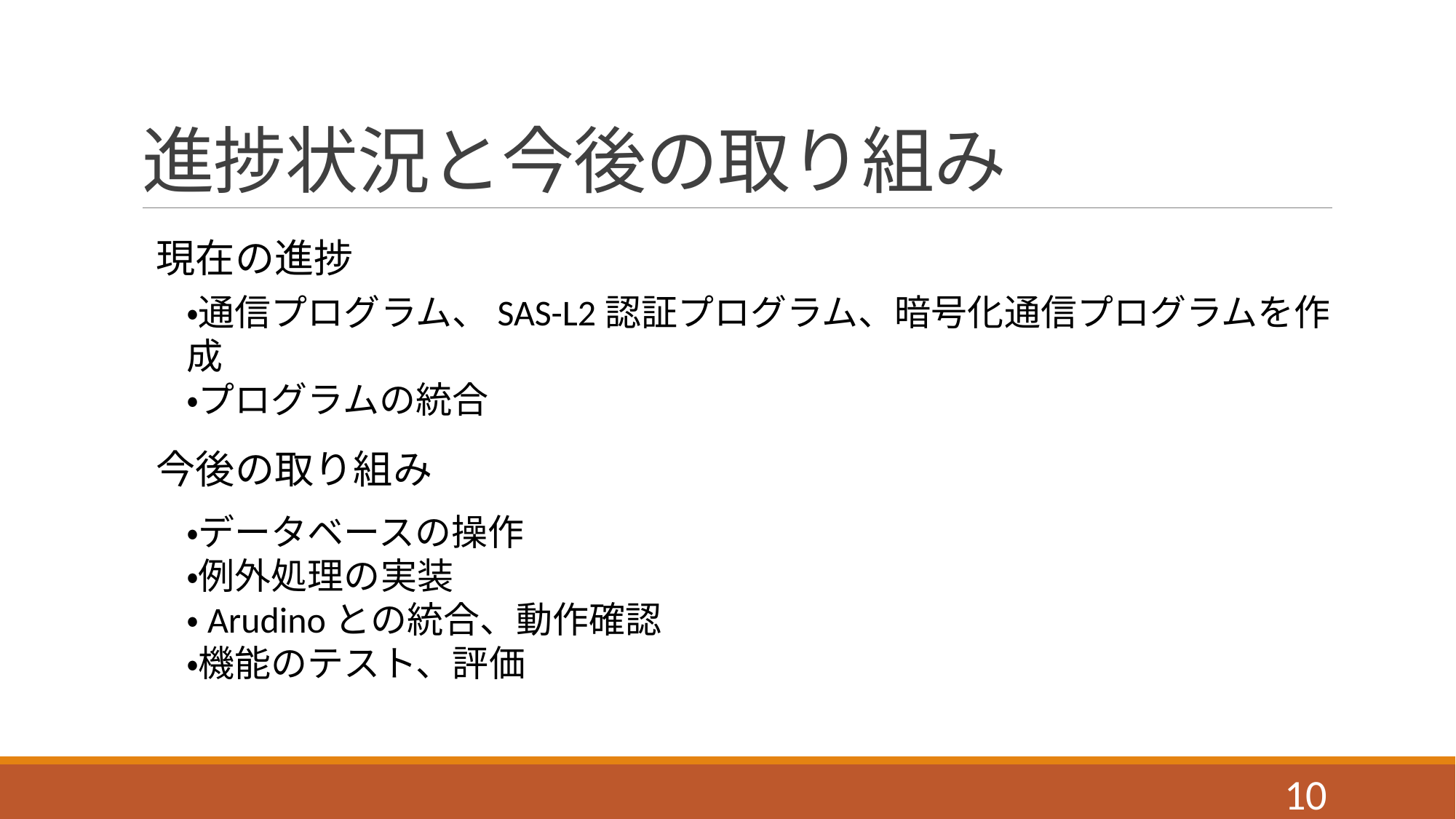

# 進捗状況と今後の取り組み
現在の進捗
・通信プログラム、SAS-L2認証プログラム、暗号化通信プログラムを作成
・プログラムの統合
今後の取り組み
・データベースの操作
・例外処理の実装
・Arudinoとの統合、動作確認
・機能のテスト、評価
10